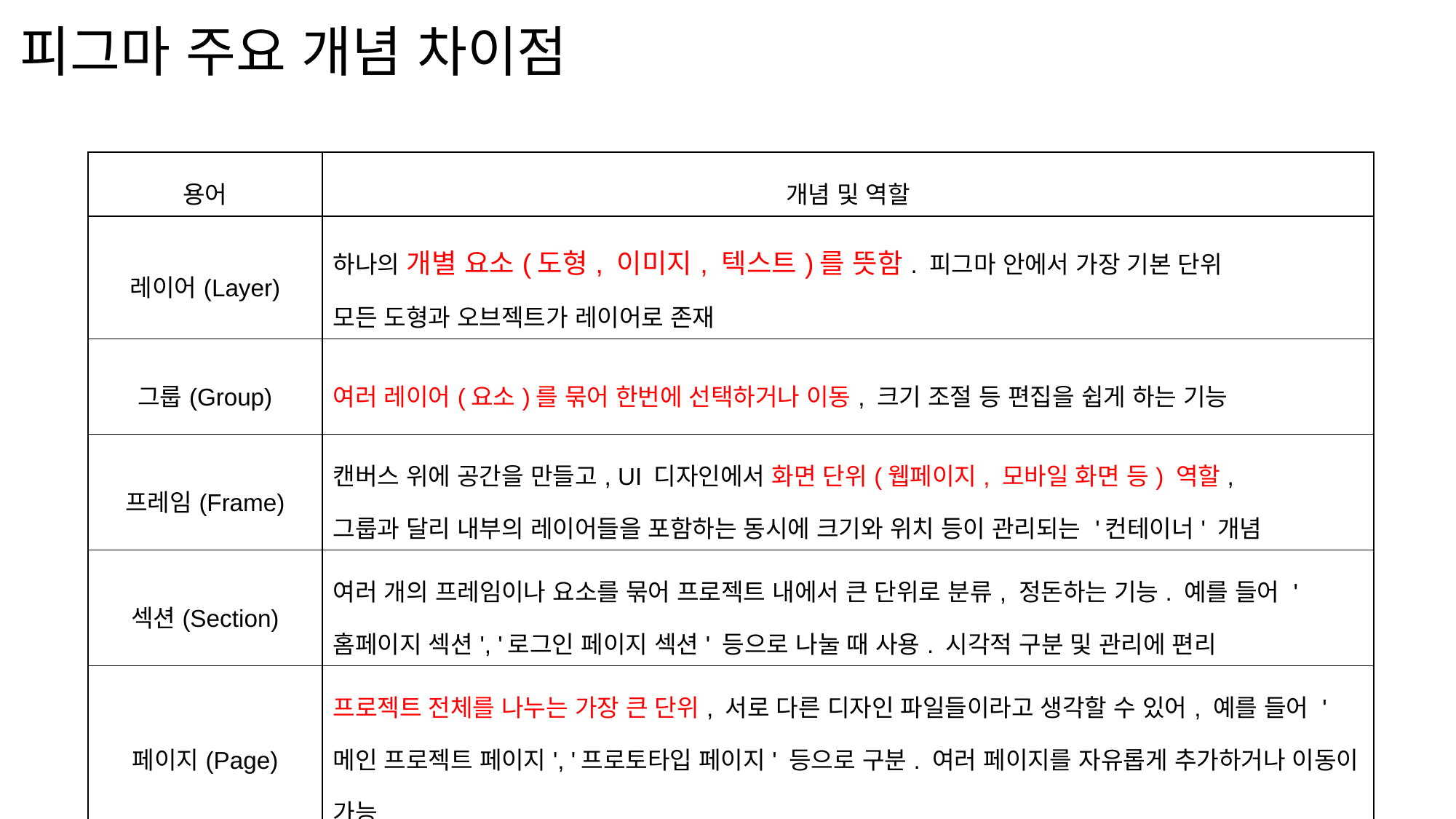

# 피그마 주요 개념 차이점
| 용어 | 개념 및 역할 |
| --- | --- |
| 레이어(Layer) | 하나의 개별 요소(도형, 이미지, 텍스트)를 뜻함. 피그마 안에서 가장 기본 단위 모든 도형과 오브젝트가 레이어로 존재 |
| 그룹(Group) | 여러 레이어(요소)를 묶어 한번에 선택하거나 이동, 크기 조절 등 편집을 쉽게 하는 기능 |
| 프레임(Frame) | 캔버스 위에 공간을 만들고, UI 디자인에서 화면 단위(웹페이지, 모바일 화면 등) 역할, 그룹과 달리 내부의 레이어들을 포함하는 동시에 크기와 위치 등이 관리되는 '컨테이너' 개념 |
| 섹션(Section) | 여러 개의 프레임이나 요소를 묶어 프로젝트 내에서 큰 단위로 분류, 정돈하는 기능. 예를 들어 '홈페이지 섹션', '로그인 페이지 섹션' 등으로 나눌 때 사용. 시각적 구분 및 관리에 편리 |
| 페이지(Page) | 프로젝트 전체를 나누는 가장 큰 단위, 서로 다른 디자인 파일들이라고 생각할 수 있어, 예를 들어 '메인 프로젝트 페이지', '프로토타입 페이지' 등으로 구분. 여러 페이지를 자유롭게 추가하거나 이동이 가능 |